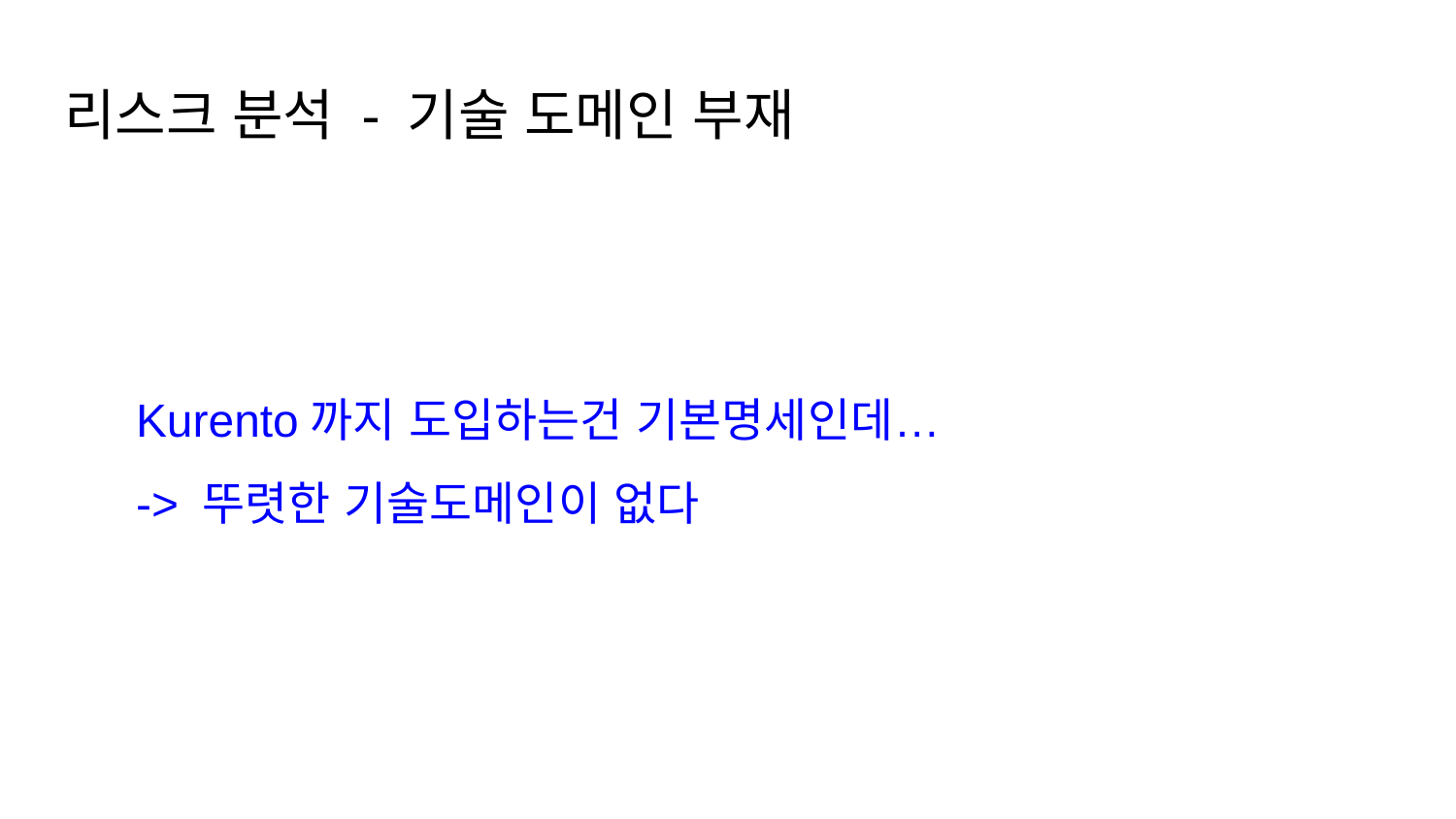

# 리스크 분석 - 기술 도메인 부재
Kurento까지 도입하는건 기본명세인데…
-> 뚜렷한 기술도메인이 없다